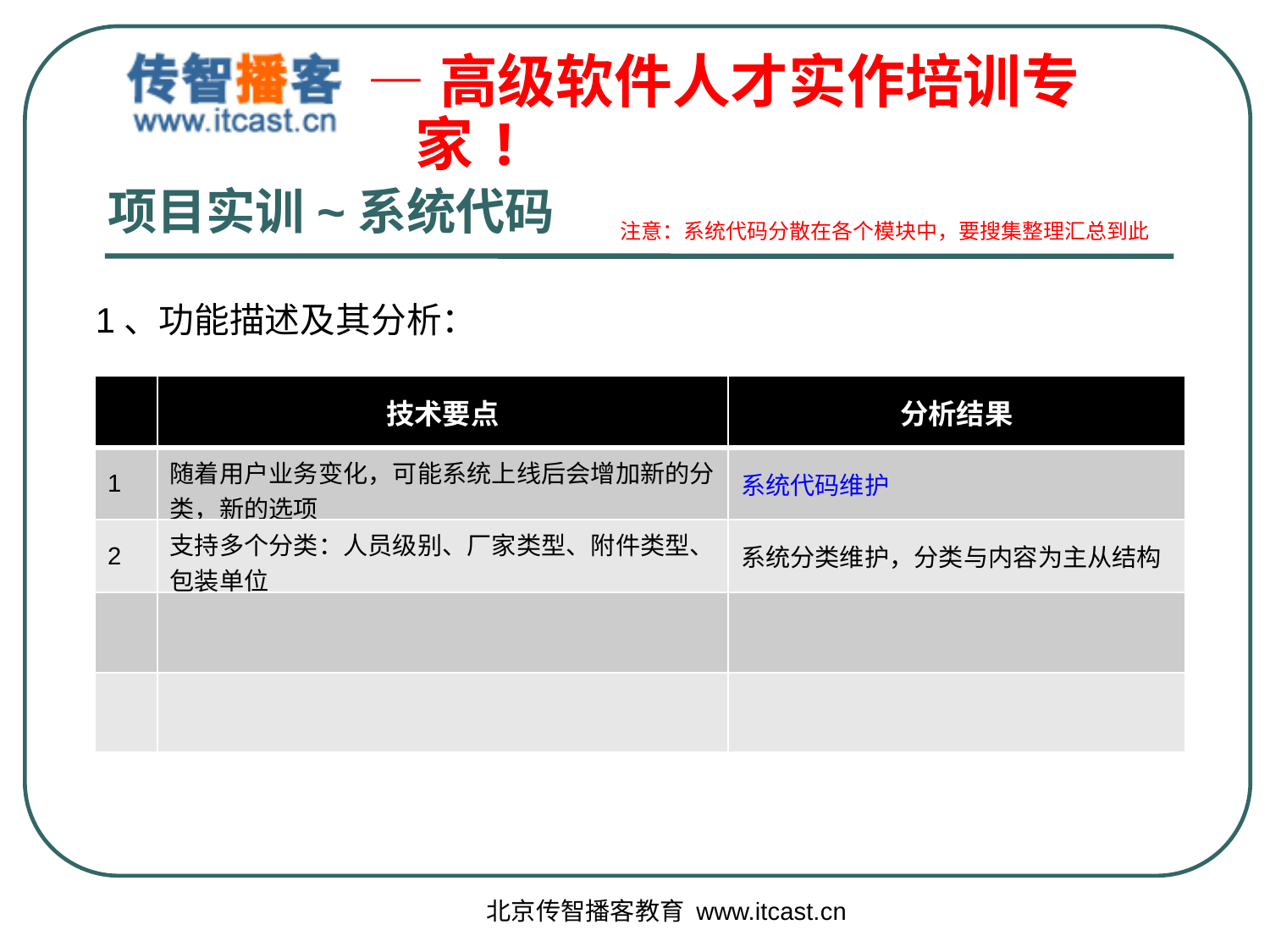

# 项目实训~系统代码
注意：系统代码分散在各个模块中，要搜集整理汇总到此
1、功能描述及其分析：
|  | 技术要点 | 分析结果 |
| --- | --- | --- |
| 1 | 随着用户业务变化，可能系统上线后会增加新的分类，新的选项 | 系统代码维护 |
| 2 | 支持多个分类：人员级别、厂家类型、附件类型、包装单位 | 系统分类维护，分类与内容为主从结构 |
|  |  |  |
|  |  |  |
北京传智播客教育 www.itcast.cn